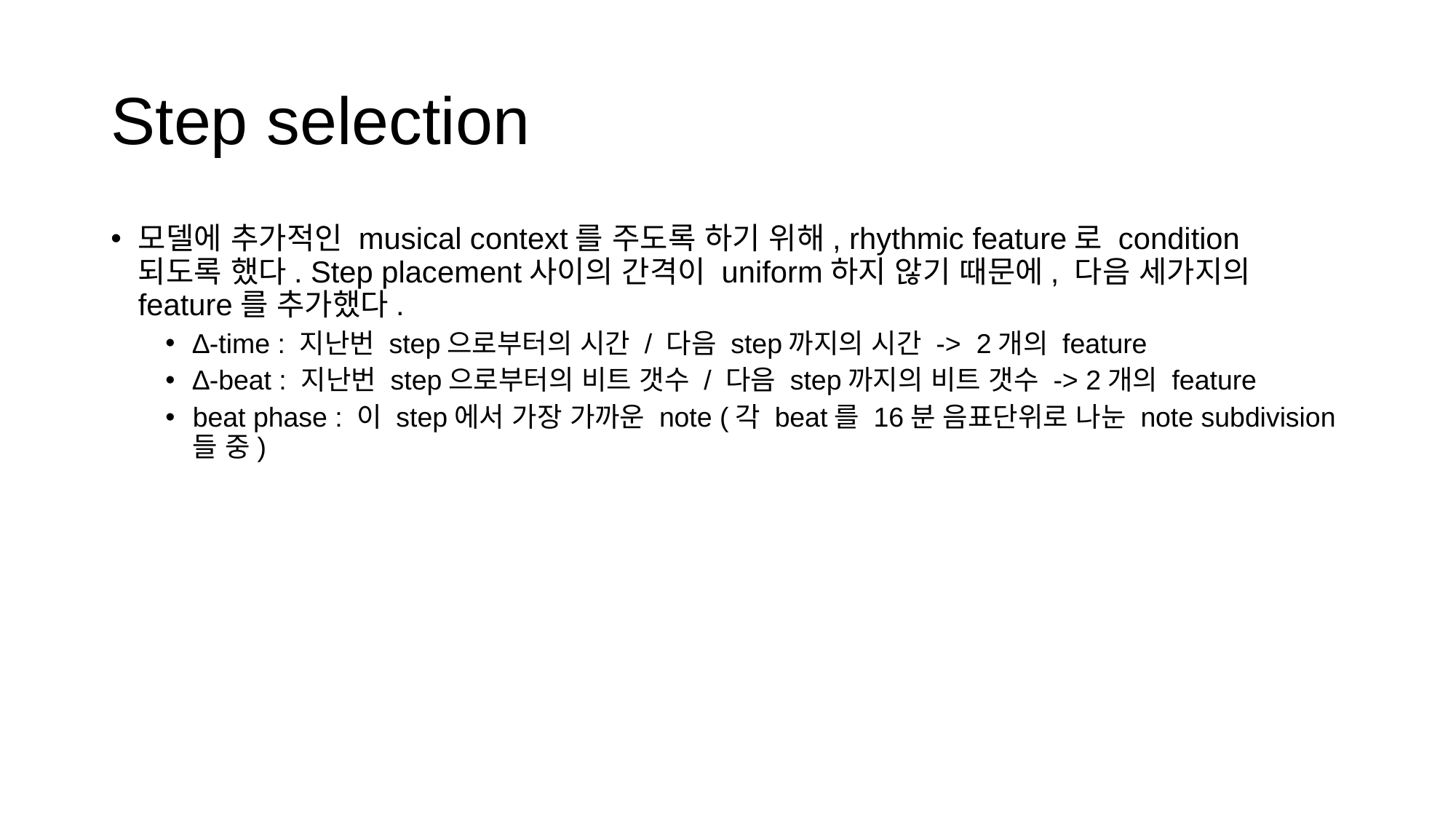

# Step selection
모델에 추가적인 musical context를 주도록 하기 위해, rhythmic feature로 condition
되도록 했다. Step placement사이의 간격이 uniform하지 않기 때문에, 다음 세가지의 feature를 추가했다.
∆-time : 지난번 step으로부터의 시간 / 다음 step까지의 시간 ->  2개의 feature
∆-beat : 지난번 step으로부터의 비트 갯수 / 다음 step까지의 비트 갯수 -> 2개의 feature
beat phase : 이 step에서 가장 가까운 note (각 beat를 16분 음표단위로 나눈 note subdivision들 중)